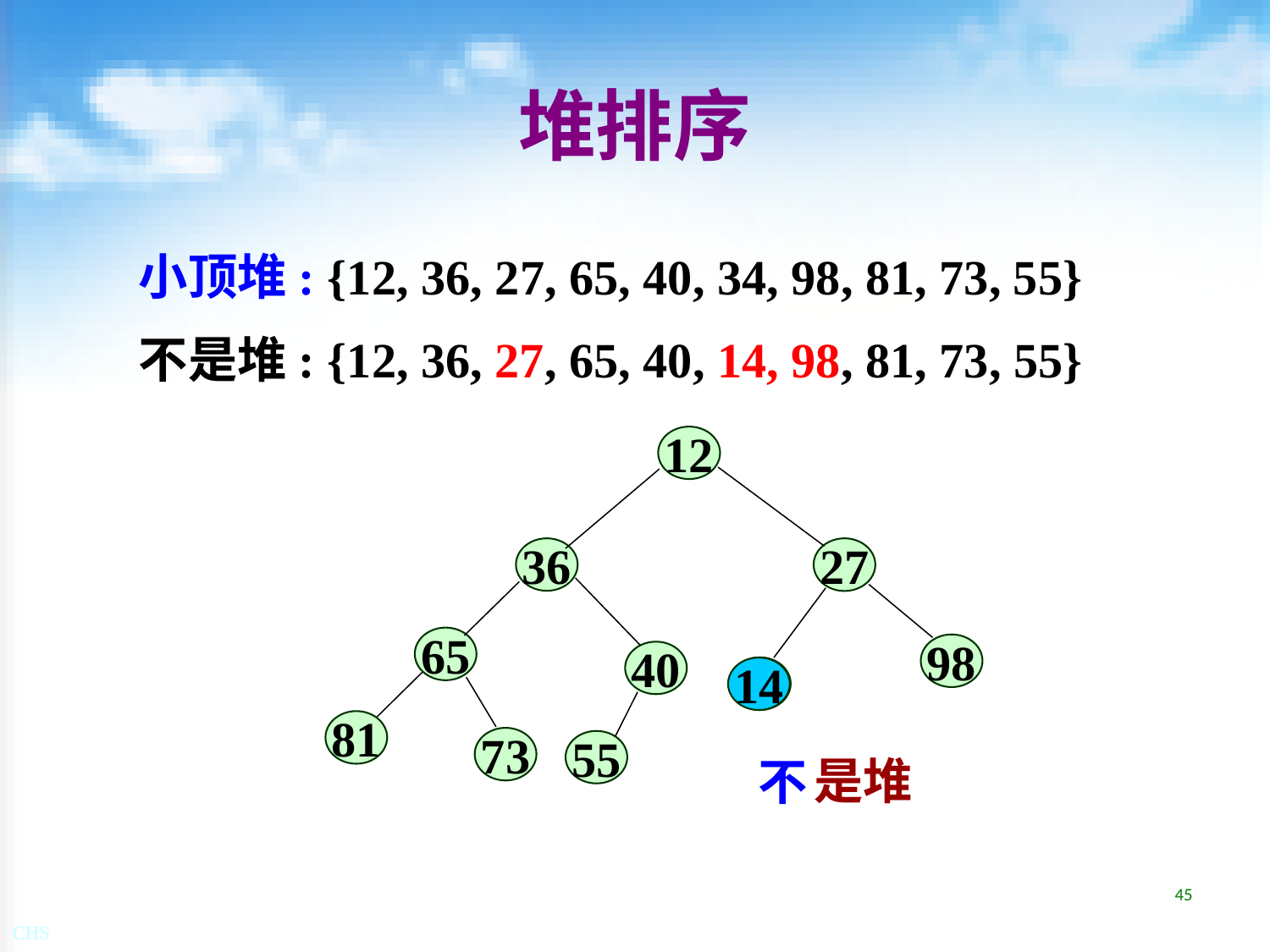

# 堆排序
小顶堆: {12, 36, 27, 65, 40, 34, 98, 81, 73, 55}
不是堆: {12, 36, 27, 65, 40, 14, 98, 81, 73, 55}
12

36
27

65
98
40
34
14

81
73
55
是堆
不
45